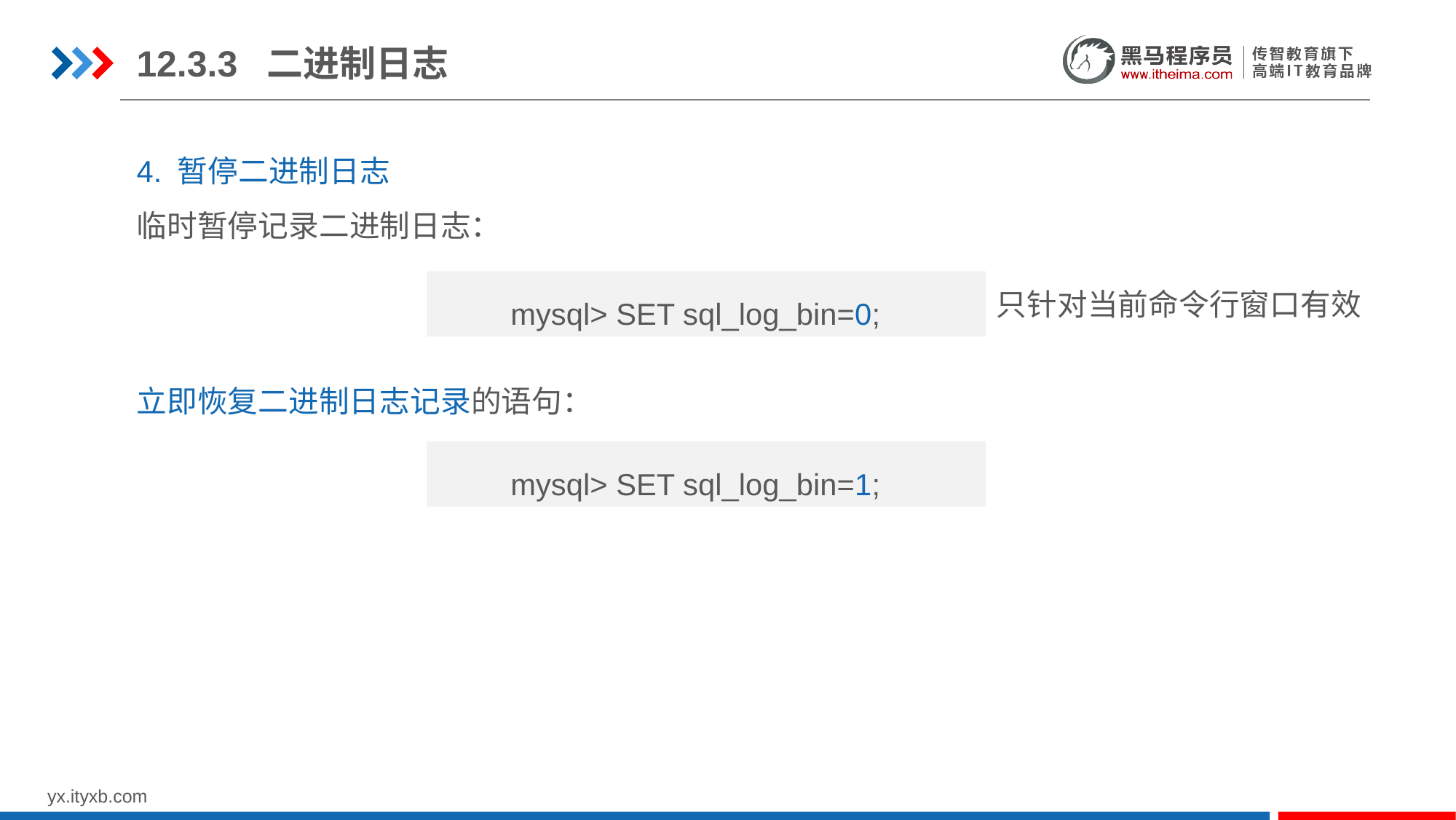

12.3.3  二进制日志
4. 暂停二进制日志
临时暂停记录二进制日志：
mysql> SET sql_log_bin=0;
只针对当前命令行窗口有效
立即恢复二进制日志记录的语句：
mysql> SET sql_log_bin=1;